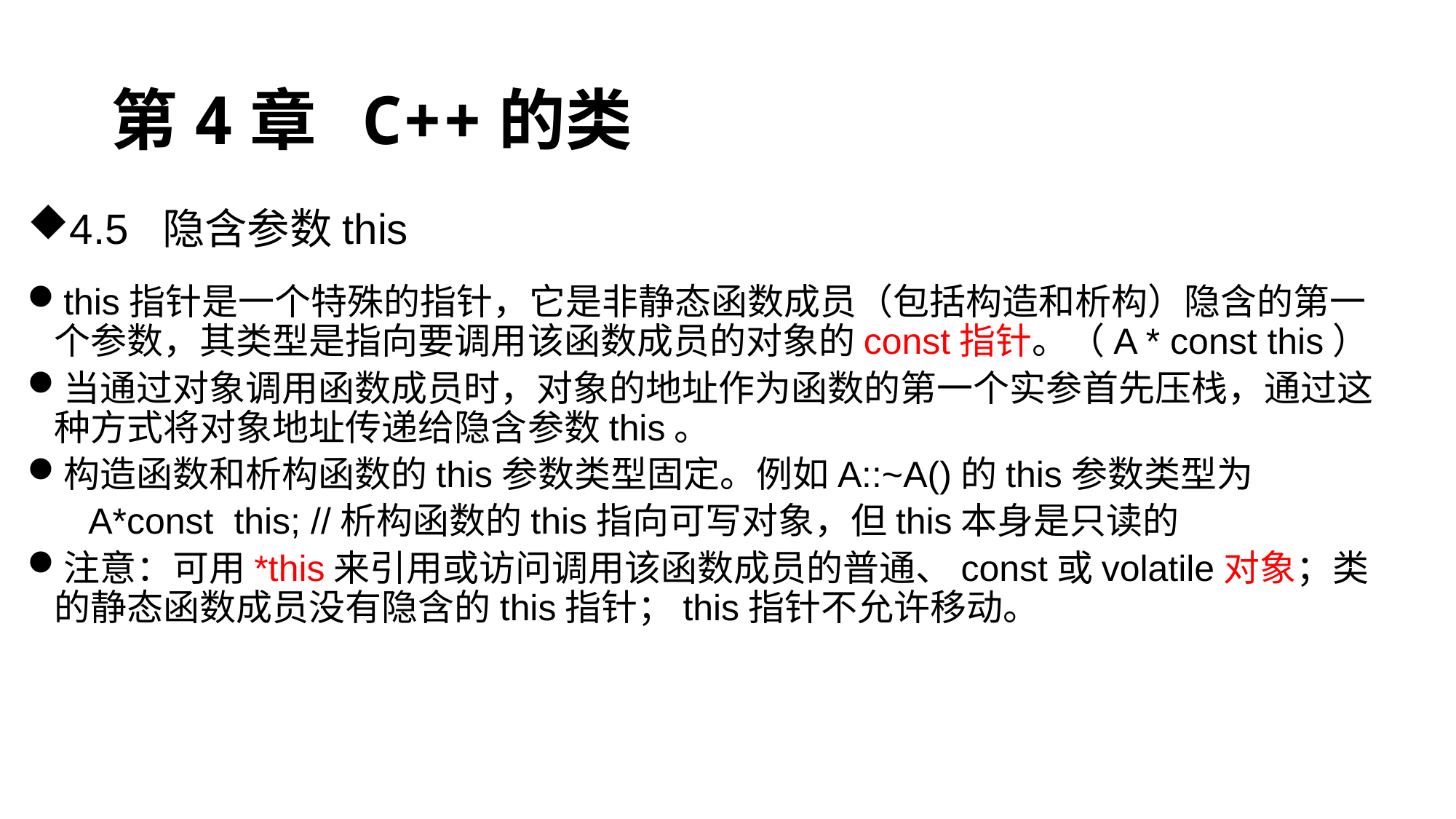

# 第4章  C++的类
4.5  隐含参数this
this指针是一个特殊的指针，它是非静态函数成员（包括构造和析构）隐含的第一个参数，其类型是指向要调用该函数成员的对象的const指针。（A * const this）
当通过对象调用函数成员时，对象的地址作为函数的第一个实参首先压栈，通过这种方式将对象地址传递给隐含参数this。
构造函数和析构函数的this参数类型固定。例如A::~A()的this参数类型为
      A*const  this; //析构函数的this指向可写对象，但this本身是只读的
注意：可用*this来引用或访问调用该函数成员的普通、const或volatile对象；类的静态函数成员没有隐含的this指针；this指针不允许移动。